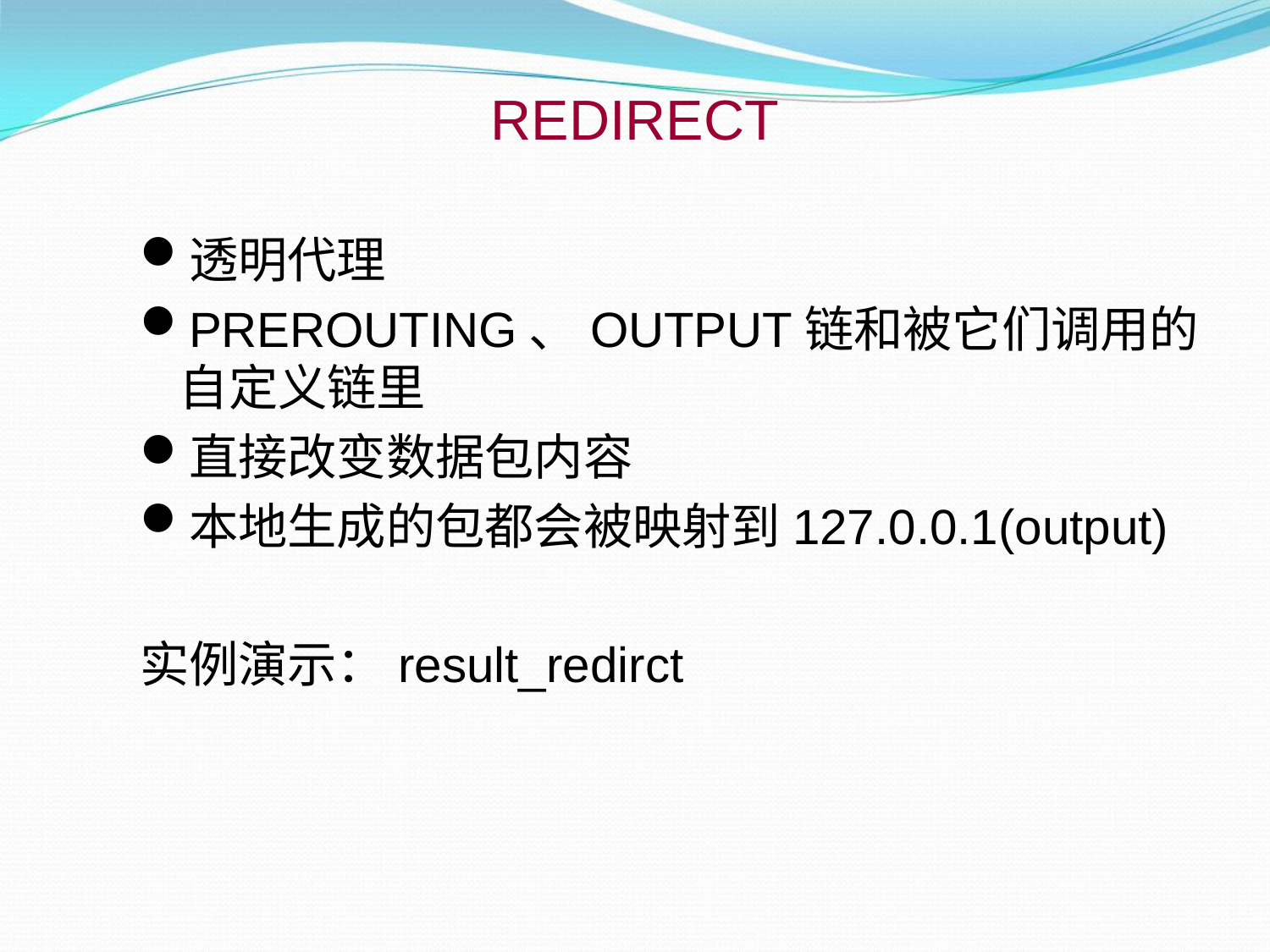

# REDIRECT
透明代理
PREROUTING、OUTPUT链和被它们调用的自定义链里
直接改变数据包内容
本地生成的包都会被映射到127.0.0.1(output)

实例演示：result_redirct